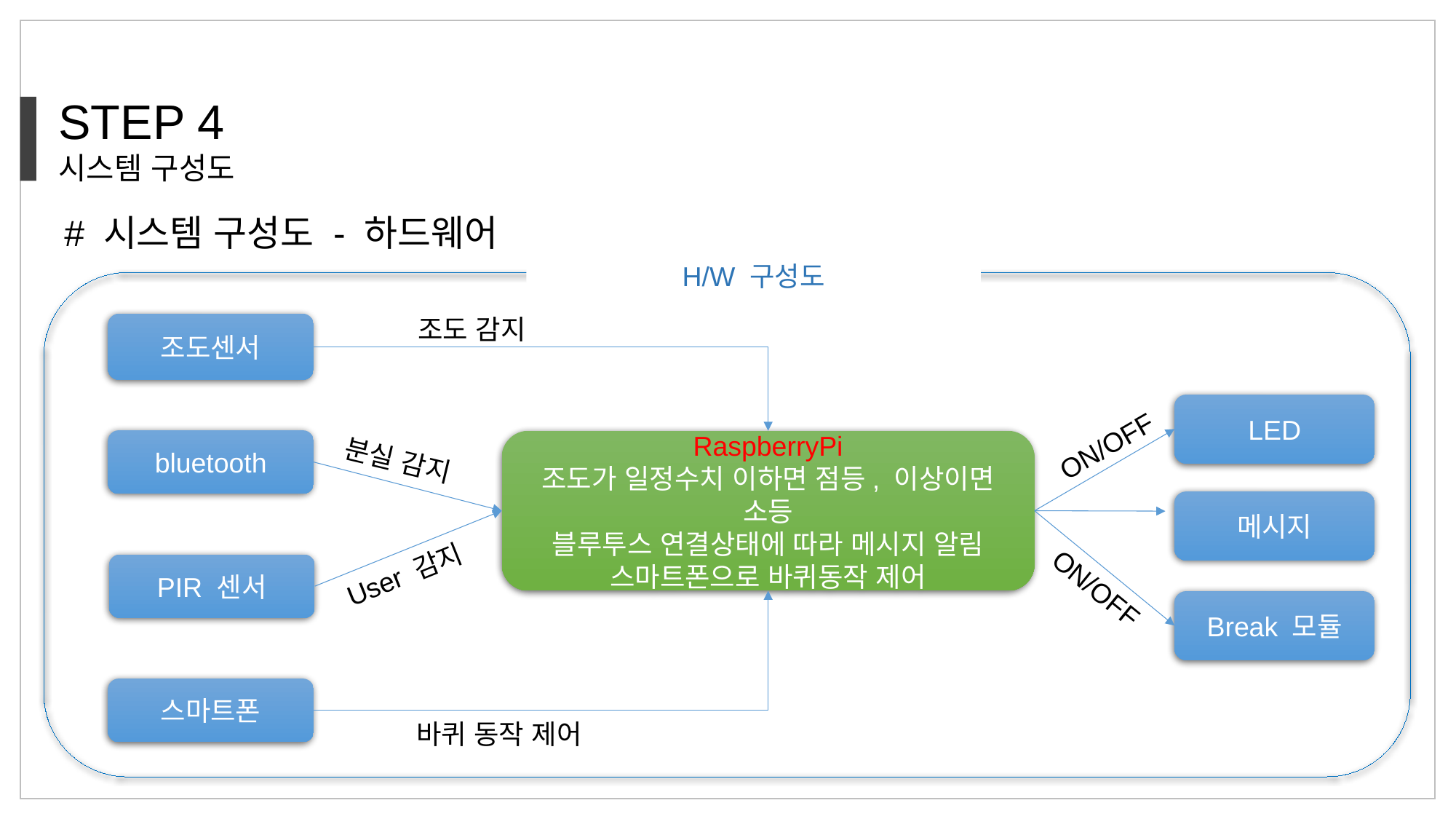

STEP 4
시스템 구성도

# 시스템 구성도 - 하드웨어
H/W 구성도

조도 감지
조도센서
LED
ON/OFF
bluetooth
RaspberryPi
조도가 일정수치 이하면 점등, 이상이면 소등
블루투스 연결상태에 따라 메시지 알림
스마트폰으로 바퀴동작 제어
분실 감지
메시지
User 감지
PIR 센서
ON/OFF
Break 모듈
스마트폰
바퀴 동작 제어